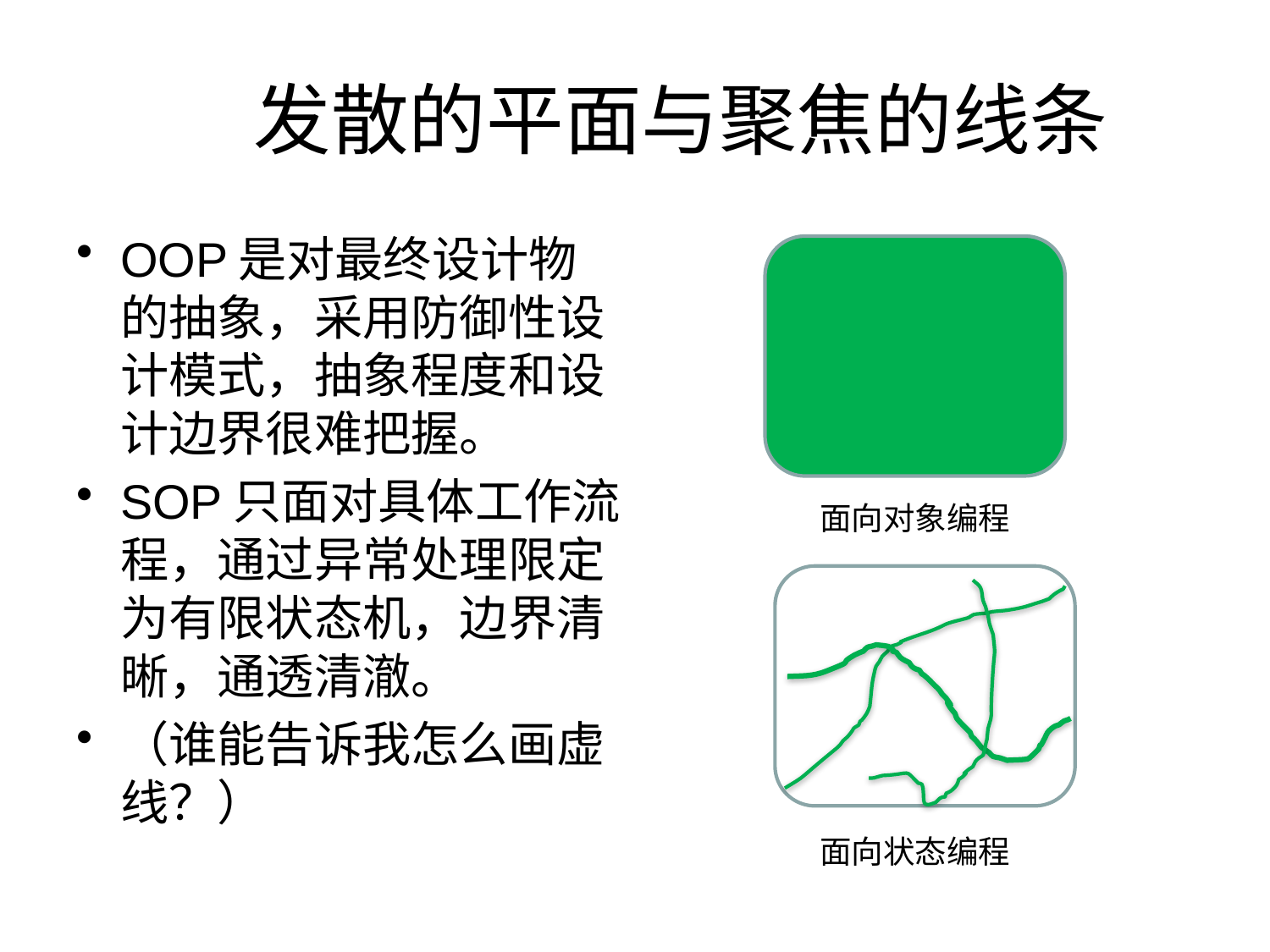

# 发散的平面与聚焦的线条
OOP是对最终设计物的抽象，采用防御性设计模式，抽象程度和设计边界很难把握。
SOP只面对具体工作流程，通过异常处理限定为有限状态机，边界清晰，通透清澈。
（谁能告诉我怎么画虚线？）

面向对象编程

面向状态编程